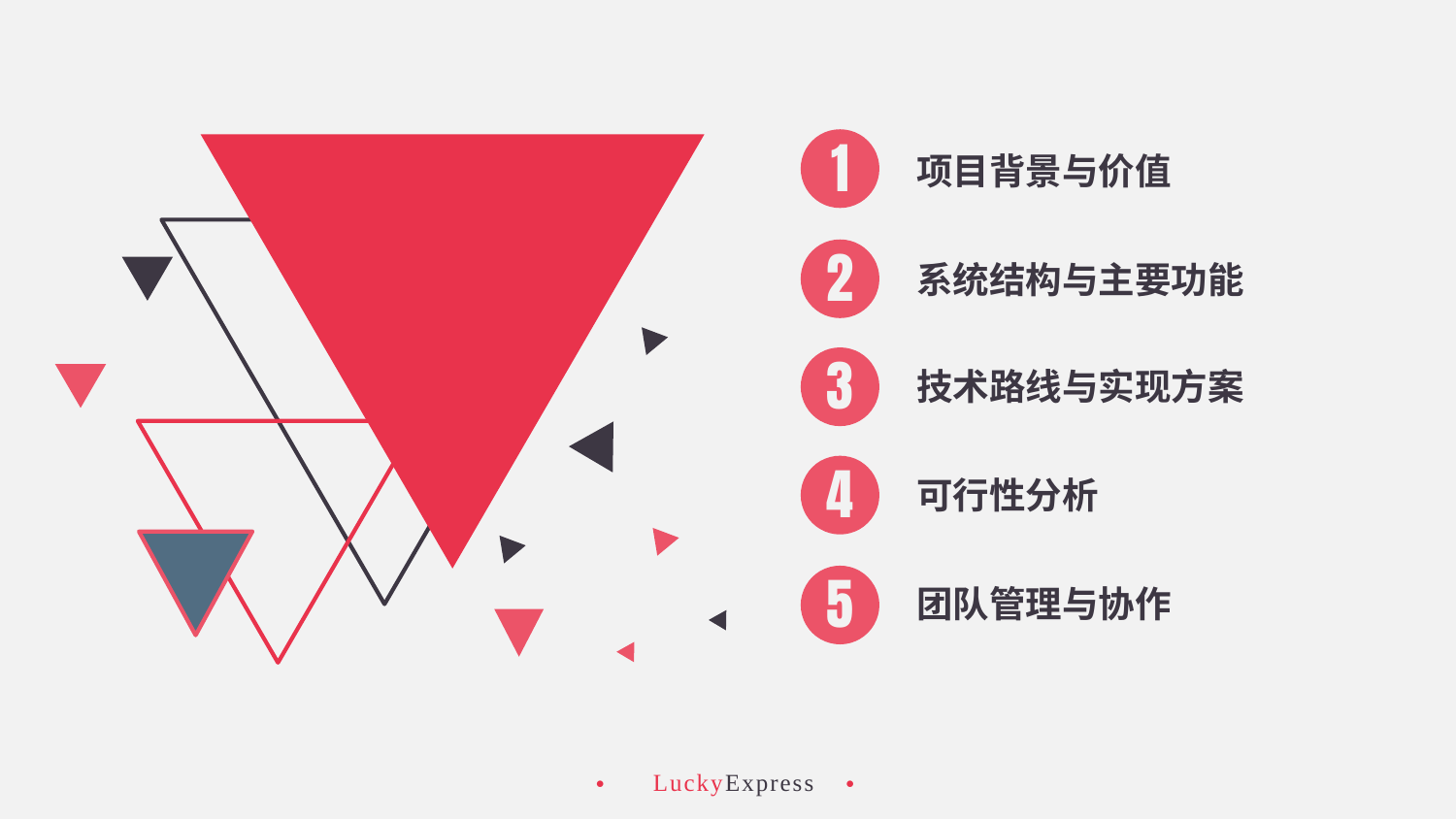

1

项目背景与价值

2
系统结构与主要功能

3
技术路线与实现方案

4
可行性分析

5
团队管理与协作